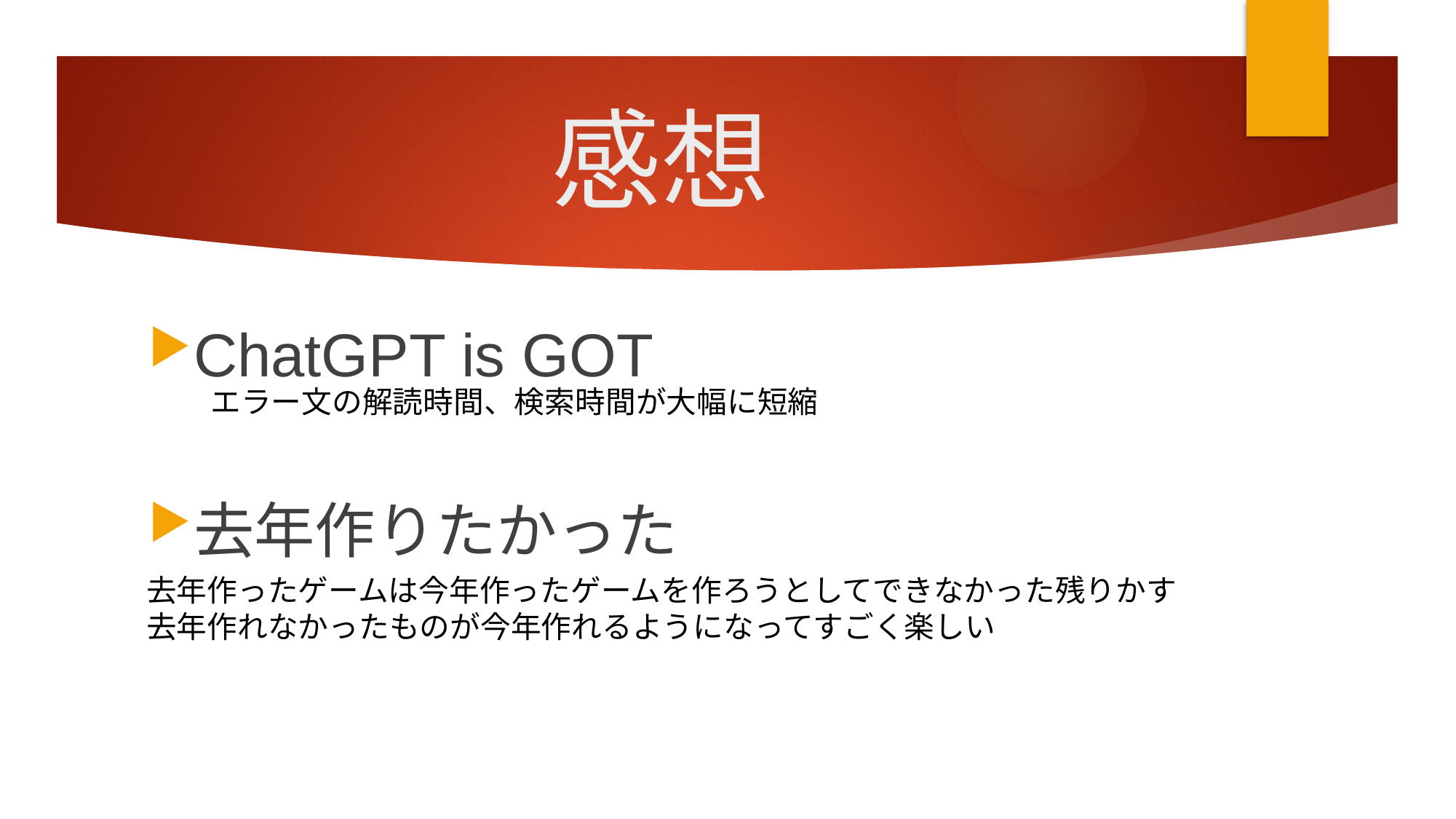

# 感想
ChatGPT is GOT

去年作りたかった
エラー文の解読時間、検索時間が大幅に短縮
去年作ったゲームは今年作ったゲームを作ろうとしてできなかった残りかす
去年作れなかったものが今年作れるようになってすごく楽しい